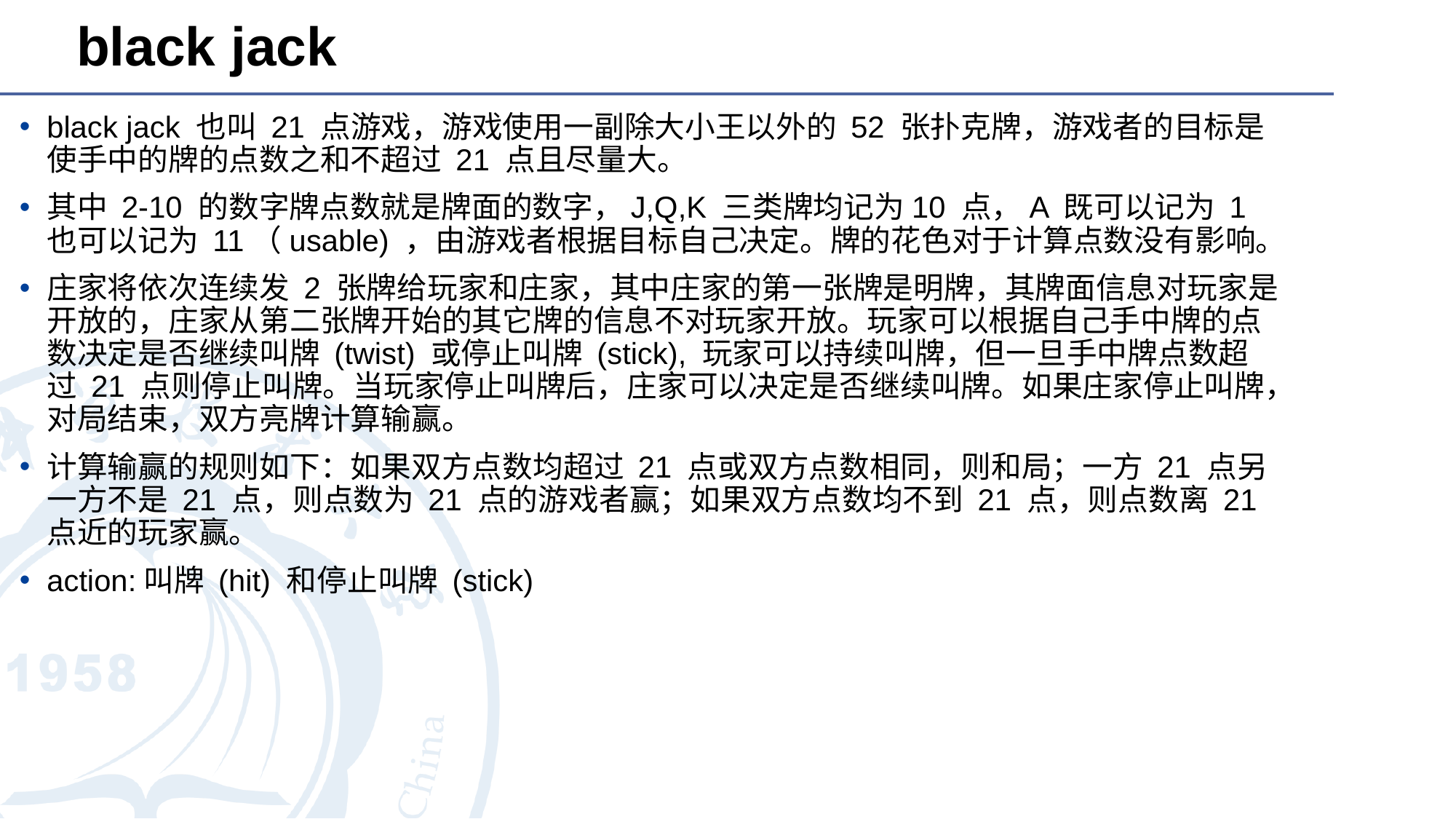

# black jack
black jack 也叫 21 点游戏，游戏使用一副除大小王以外的 52 张扑克牌，游戏者的目标是使手中的牌的点数之和不超过 21 点且尽量大。
其中 2-10 的数字牌点数就是牌面的数字，J,Q,K 三类牌均记为10 点，A 既可以记为 1 也可以记为 11（usable) ，由游戏者根据目标自己决定。牌的花色对于计算点数没有影响。
庄家将依次连续发 2 张牌给玩家和庄家，其中庄家的第一张牌是明牌，其牌面信息对玩家是开放的，庄家从第二张牌开始的其它牌的信息不对玩家开放。玩家可以根据自己手中牌的点数决定是否继续叫牌 (twist) 或停止叫牌 (stick), 玩家可以持续叫牌，但一旦手中牌点数超过 21 点则停止叫牌。当玩家停止叫牌后，庄家可以决定是否继续叫牌。如果庄家停止叫牌，对局结束，双方亮牌计算输赢。
计算输赢的规则如下：如果双方点数均超过 21 点或双方点数相同，则和局；一方 21 点另一方不是 21 点，则点数为 21 点的游戏者赢；如果双方点数均不到 21 点，则点数离 21 点近的玩家赢。
action:叫牌 (hit) 和停止叫牌 (stick)